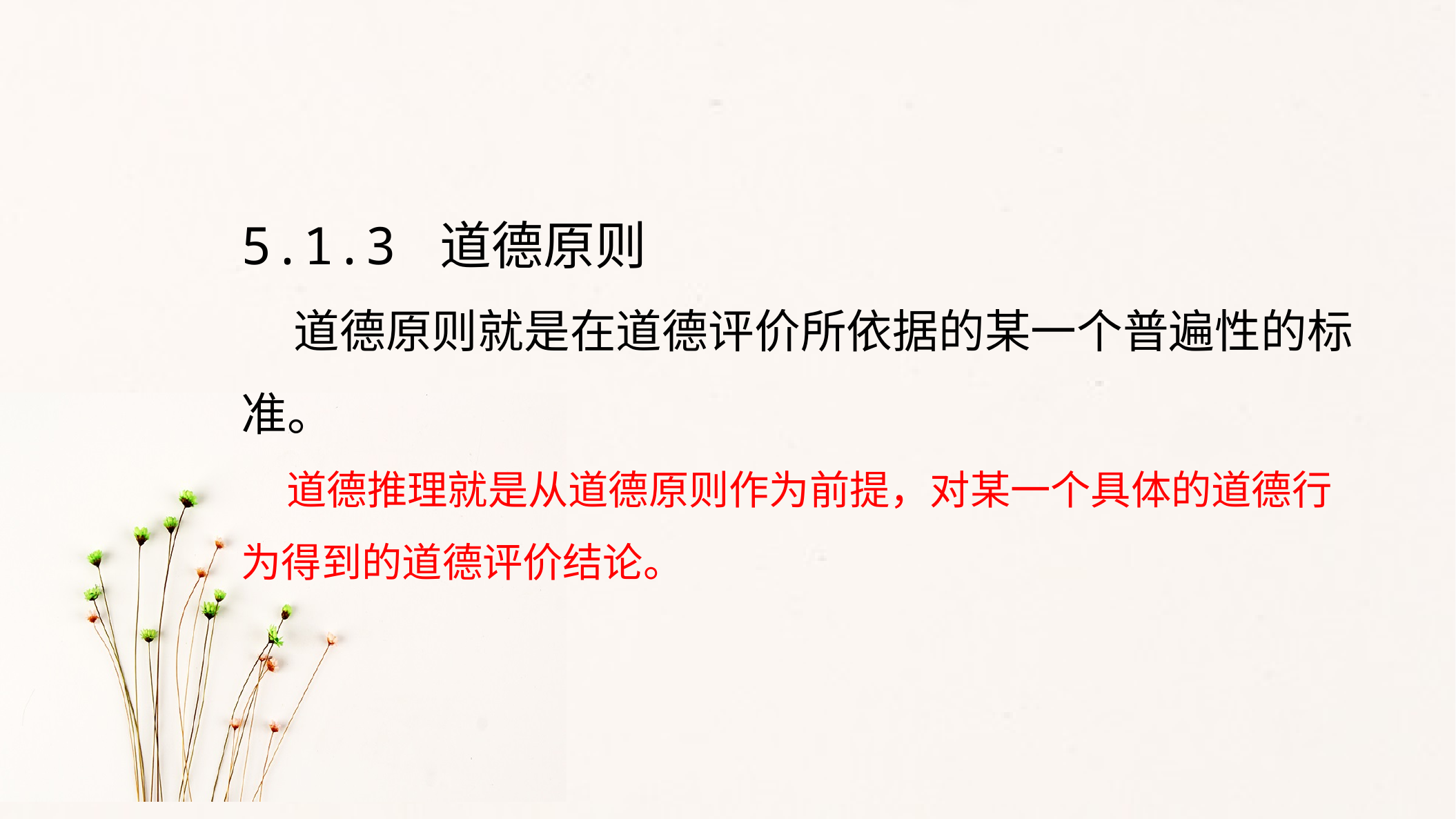

5.1.3 道德原则
    道德原则就是在道德评价所依据的某一个普遍性的标准。
    道德推理就是从道德原则作为前提，对某一个具体的道德行为得到的道德评价结论。